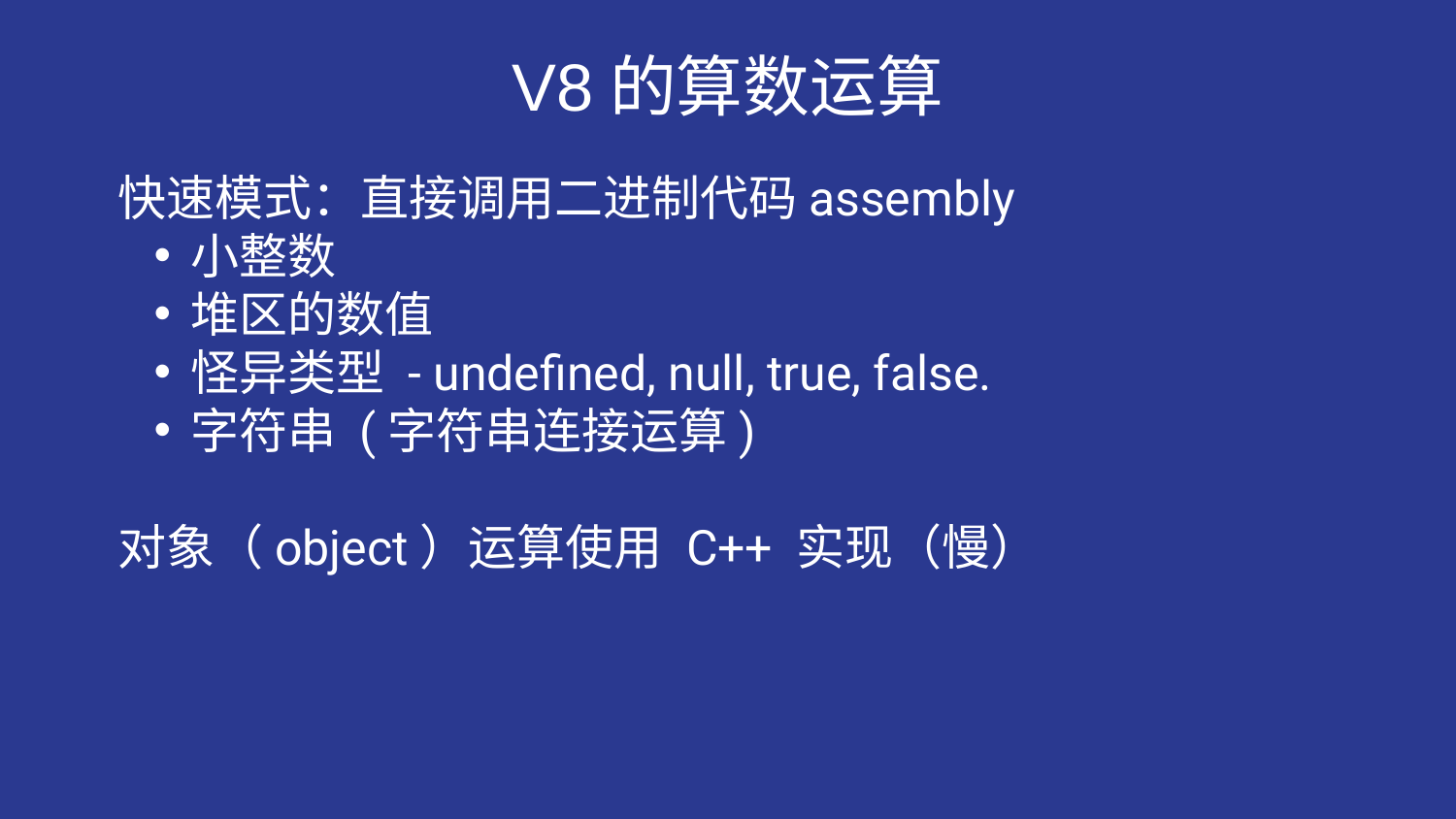

# V8的算数运算
快速模式：直接调用二进制代码assembly
小整数
堆区的数值
怪异类型 - undefined, null, true, false.
字符串 (字符串连接运算)

对象（object）运算使用 C++ 实现（慢）